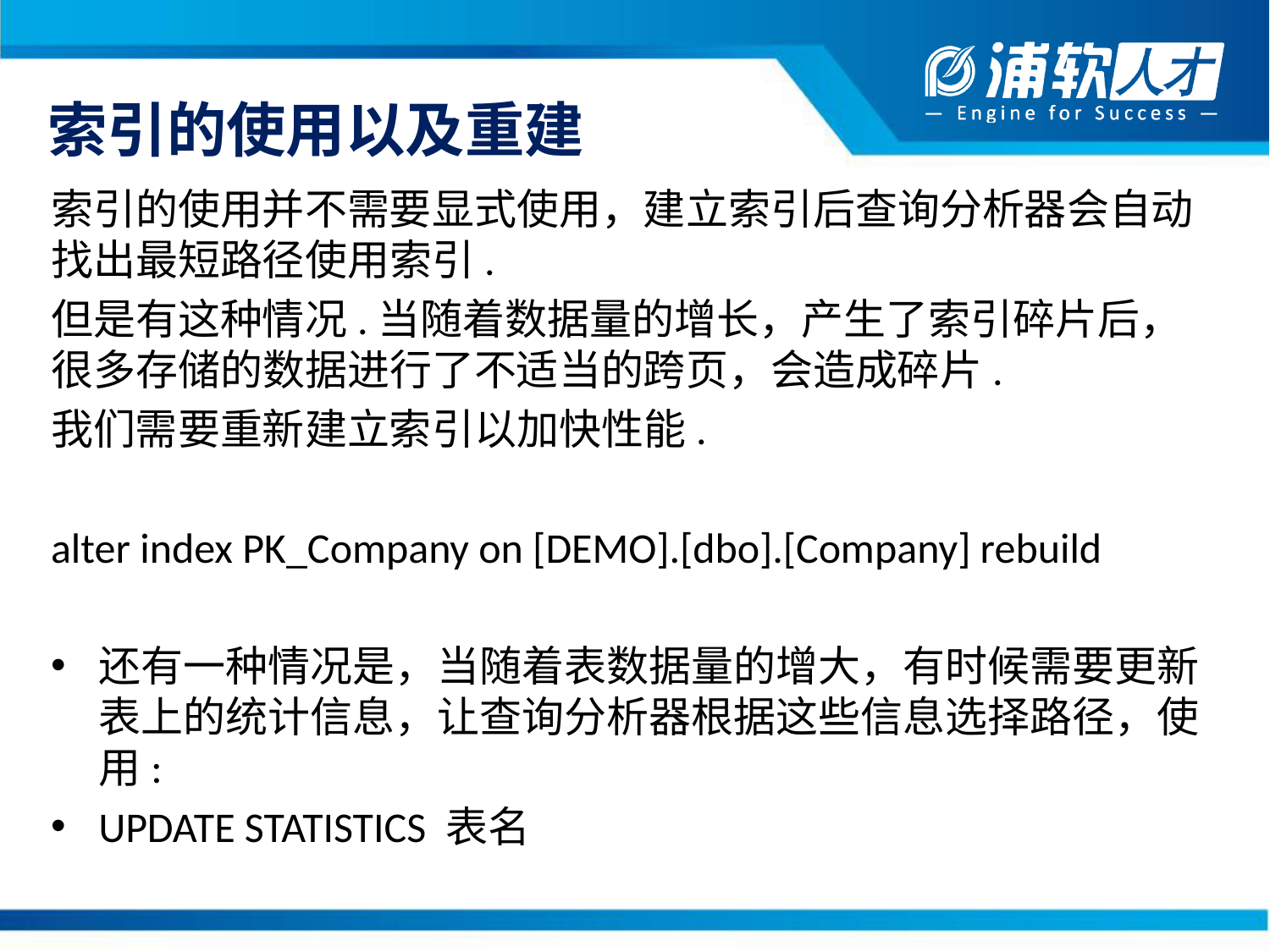

# 索引的使用以及重建
索引的使用并不需要显式使用，建立索引后查询分析器会自动找出最短路径使用索引.
但是有这种情况.当随着数据量的增长，产生了索引碎片后，很多存储的数据进行了不适当的跨页，会造成碎片.
我们需要重新建立索引以加快性能.

alter index PK_Company on [DEMO].[dbo].[Company] rebuild

还有一种情况是，当随着表数据量的增大，有时候需要更新表上的统计信息，让查询分析器根据这些信息选择路径，使用:
UPDATE STATISTICS 表名